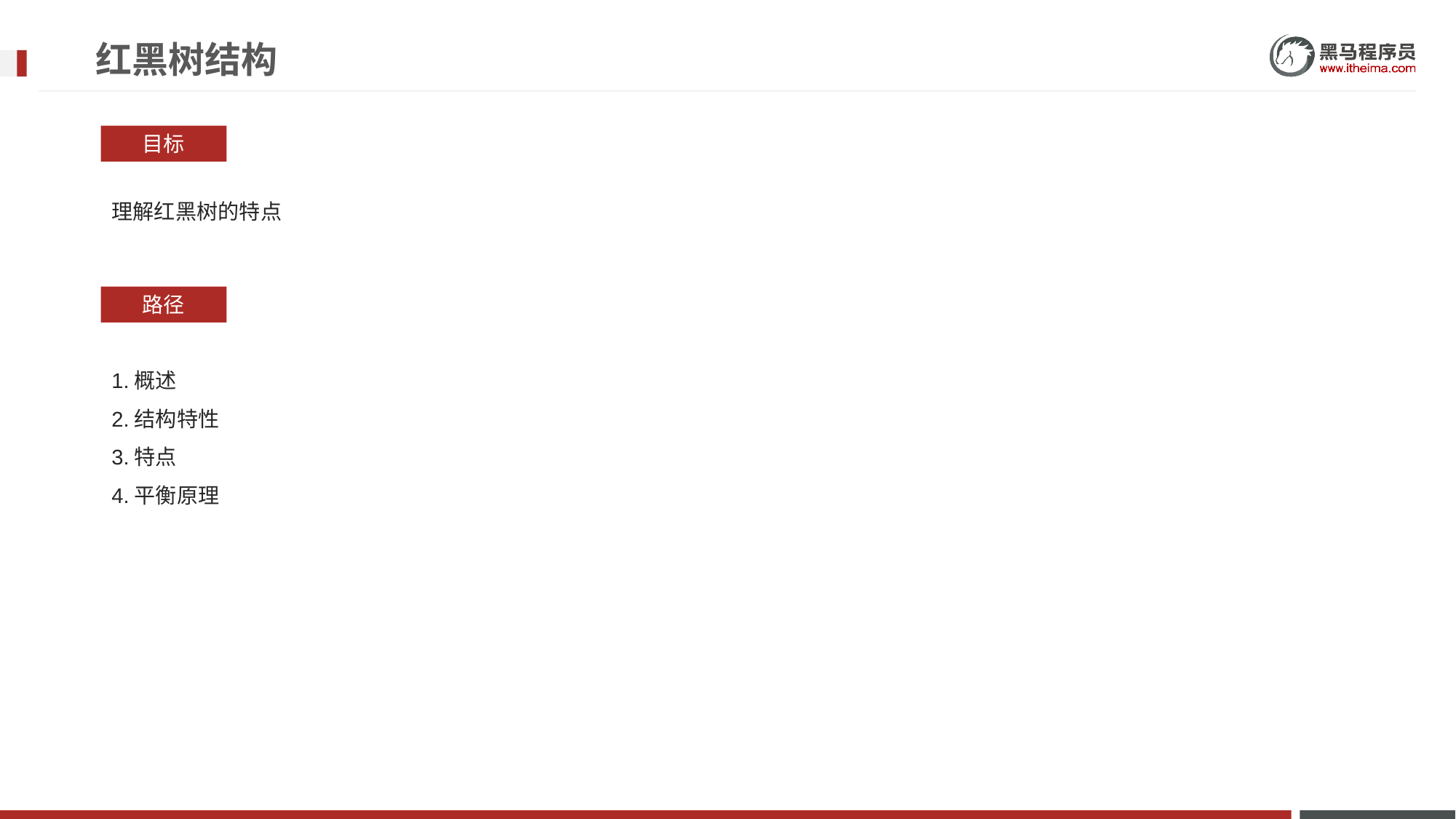

# 红黑树结构
目标
理解红黑树的特点
路径
1.概述
2.结构特性
3.特点
4.平衡原理